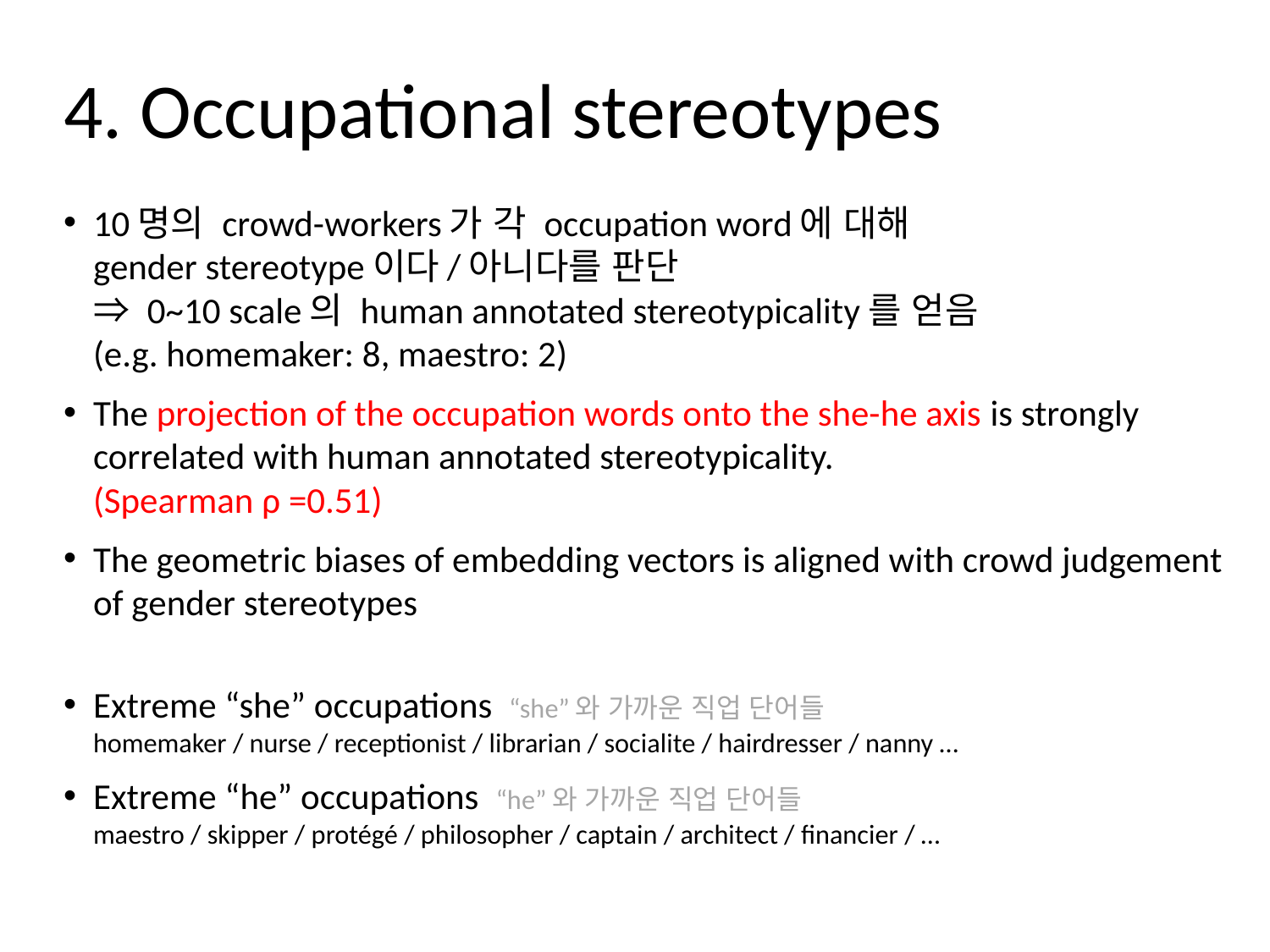

# 4. Occupational stereotypes
10명의 crowd-workers가 각 occupation word에 대해
gender stereotype이다/아니다를 판단
⇒ 0~10 scale의 human annotated stereotypicality를 얻음
(e.g. homemaker: 8, maestro: 2)
The projection of the occupation words onto the she-he axis is strongly correlated with human annotated stereotypicality.
(Spearman ρ =0.51)
The geometric biases of embedding vectors is aligned with crowd judgement of gender stereotypes
Extreme “she” occupations  “she”와 가까운 직업 단어들
homemaker / nurse / receptionist / librarian / socialite / hairdresser / nanny …
Extreme “he” occupations  “he”와 가까운 직업 단어들
maestro / skipper / protégé / philosopher / captain / architect / financier / …